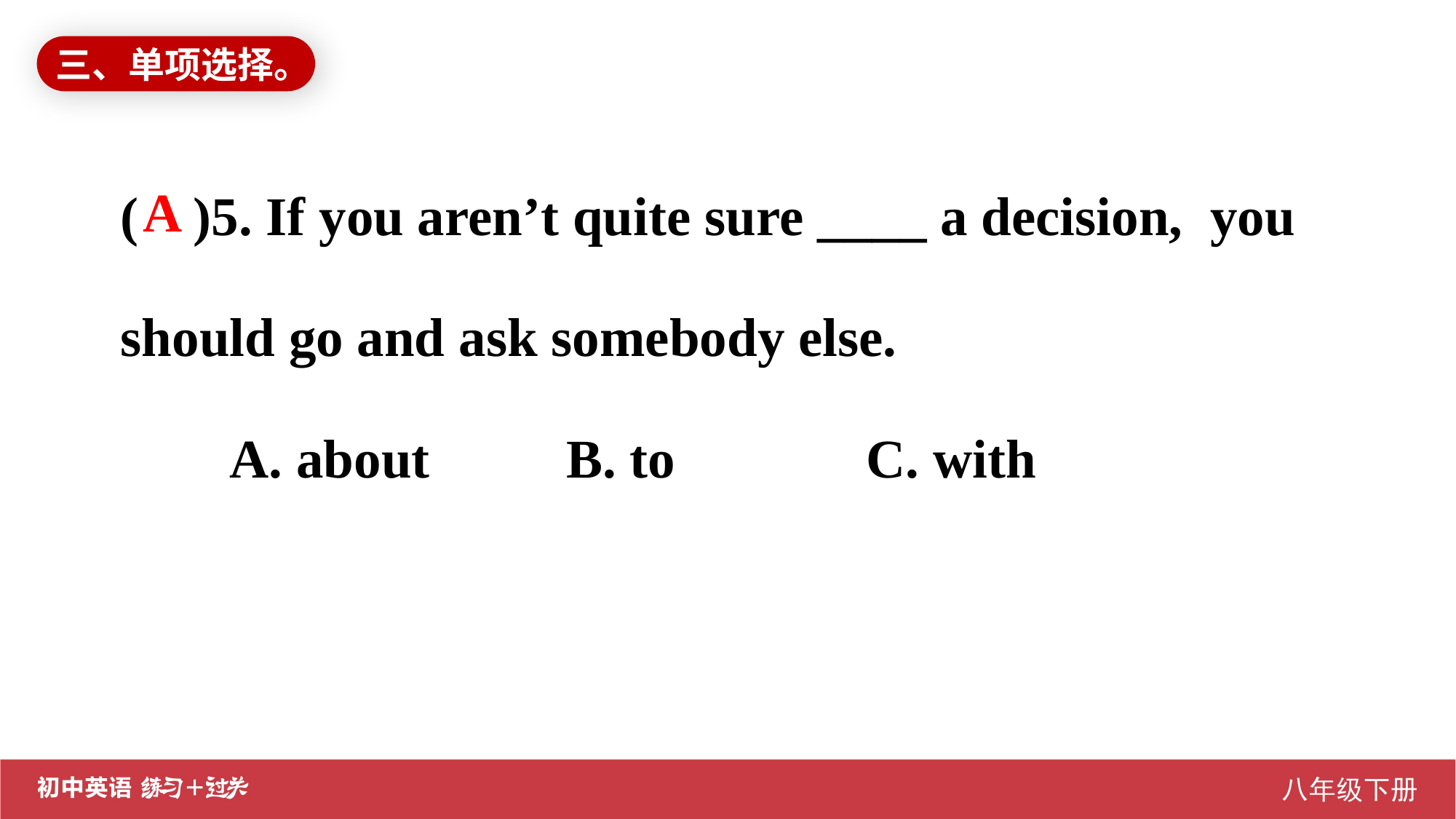

三、单项选择。
(    )5. If you aren’t quite sure ____ a decision,  you should go and ask somebody else.
	A. about          B. to              C. with
A